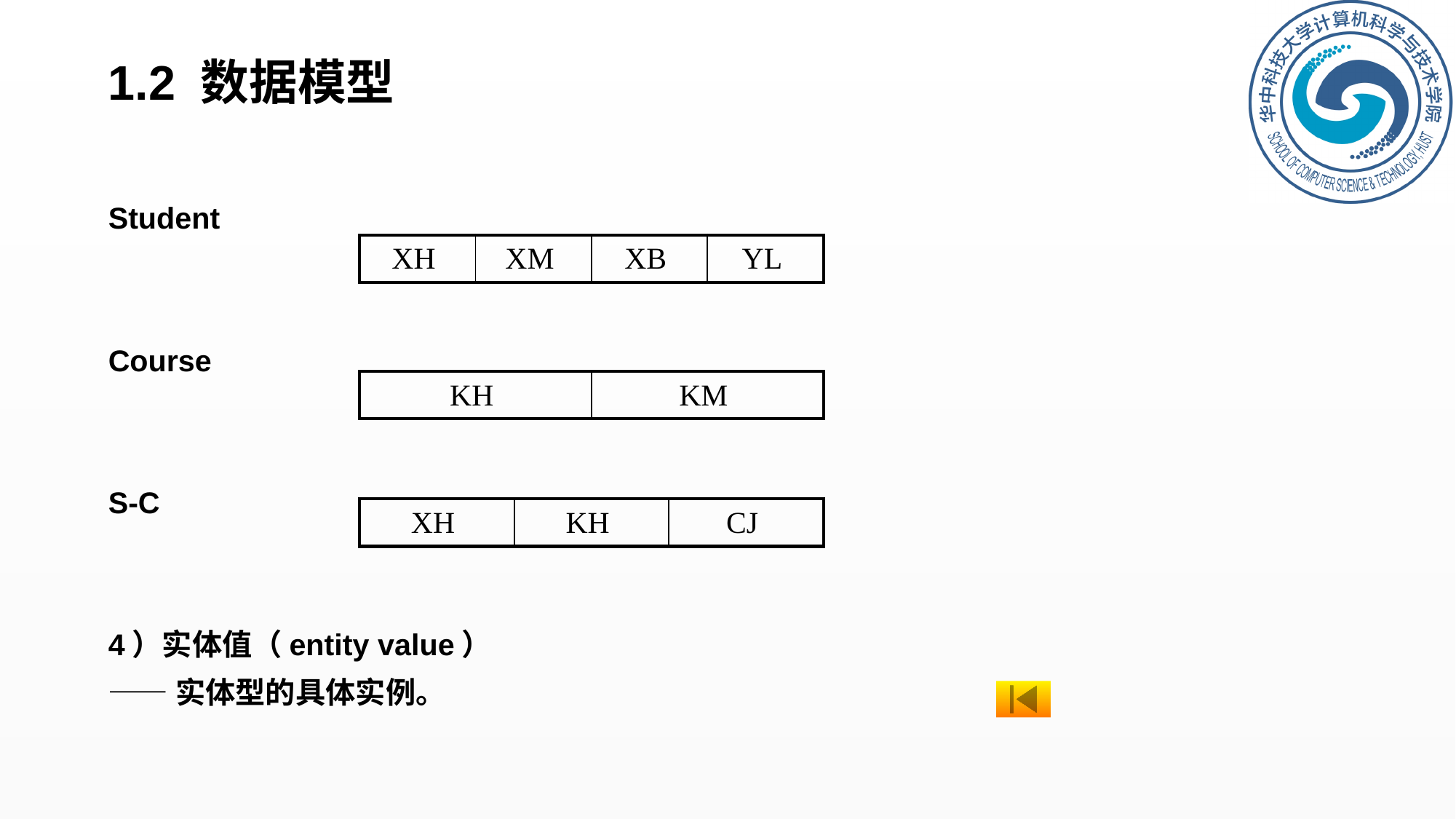

# 1.2 数据模型
Student

Course

S-C

4）实体值（entity value）
——实体型的具体实例。
| XH | XM | XB | YL |
| --- | --- | --- | --- |
| KH | KM |
| --- | --- |
| XH | KH | CJ |
| --- | --- | --- |